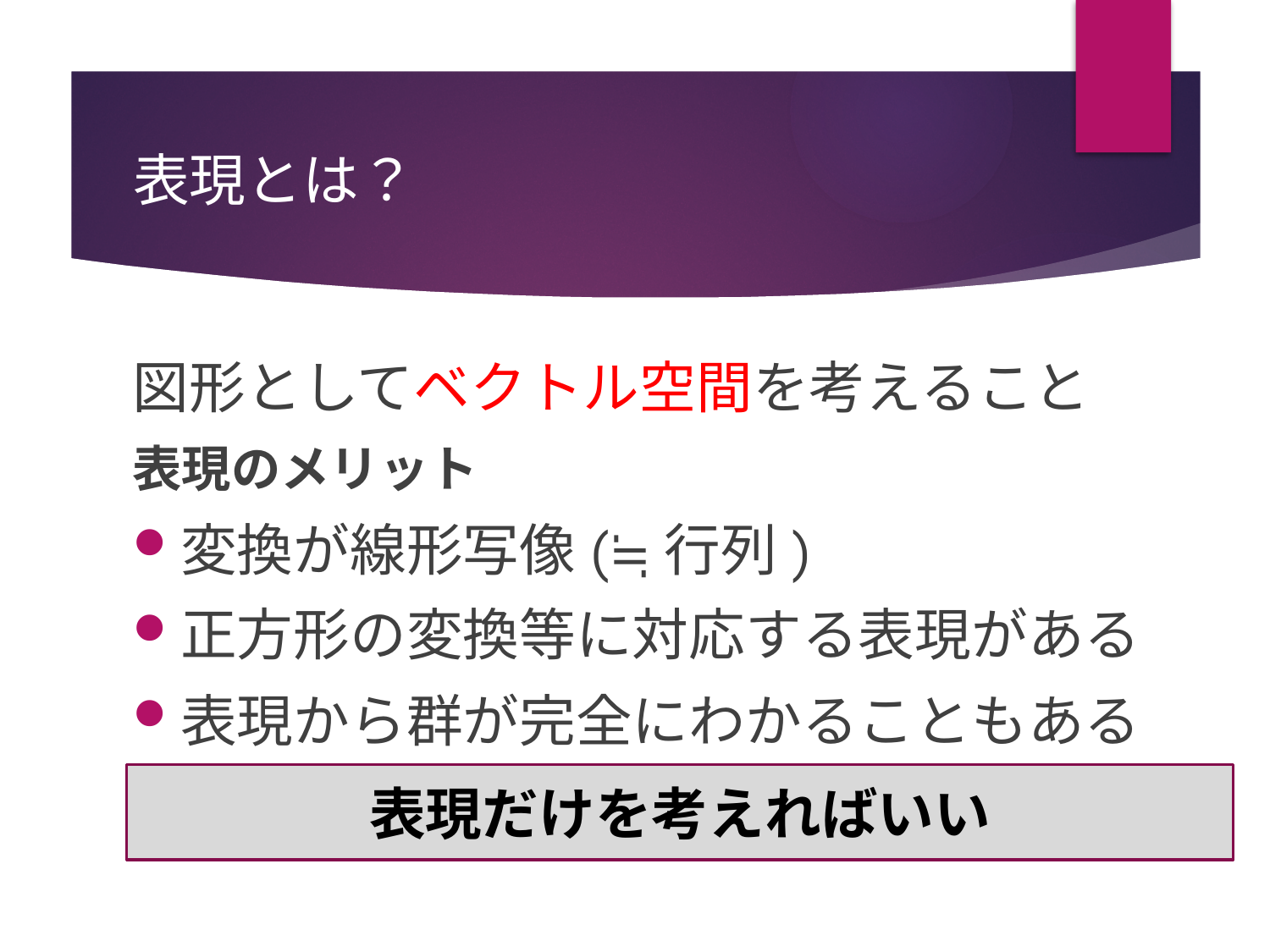

# 表現とは？
図形としてベクトル空間を考えること
表現のメリット
変換が線形写像(≒行列)
正方形の変換等に対応する表現がある
表現から群が完全にわかることもある

表現だけを考えればいい